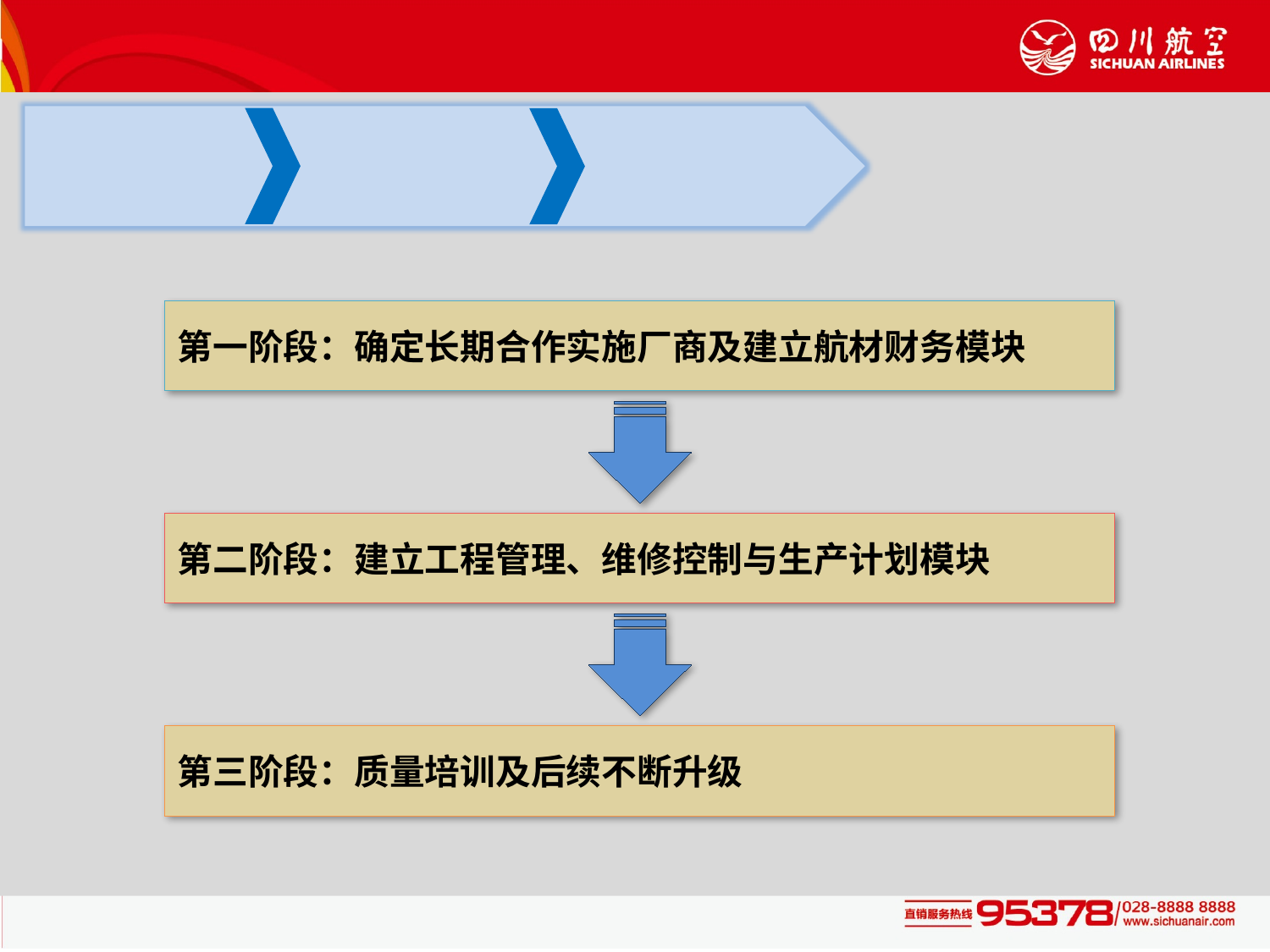

机务平台建设规划的三个阶段
第一阶段
第一阶段：确定长期合作实施厂商及建立航材财务模块

第二阶段
第二阶段：建立工程管理、维修控制与生产计划模块

第三阶段
第三阶段：质量培训及后续不断升级